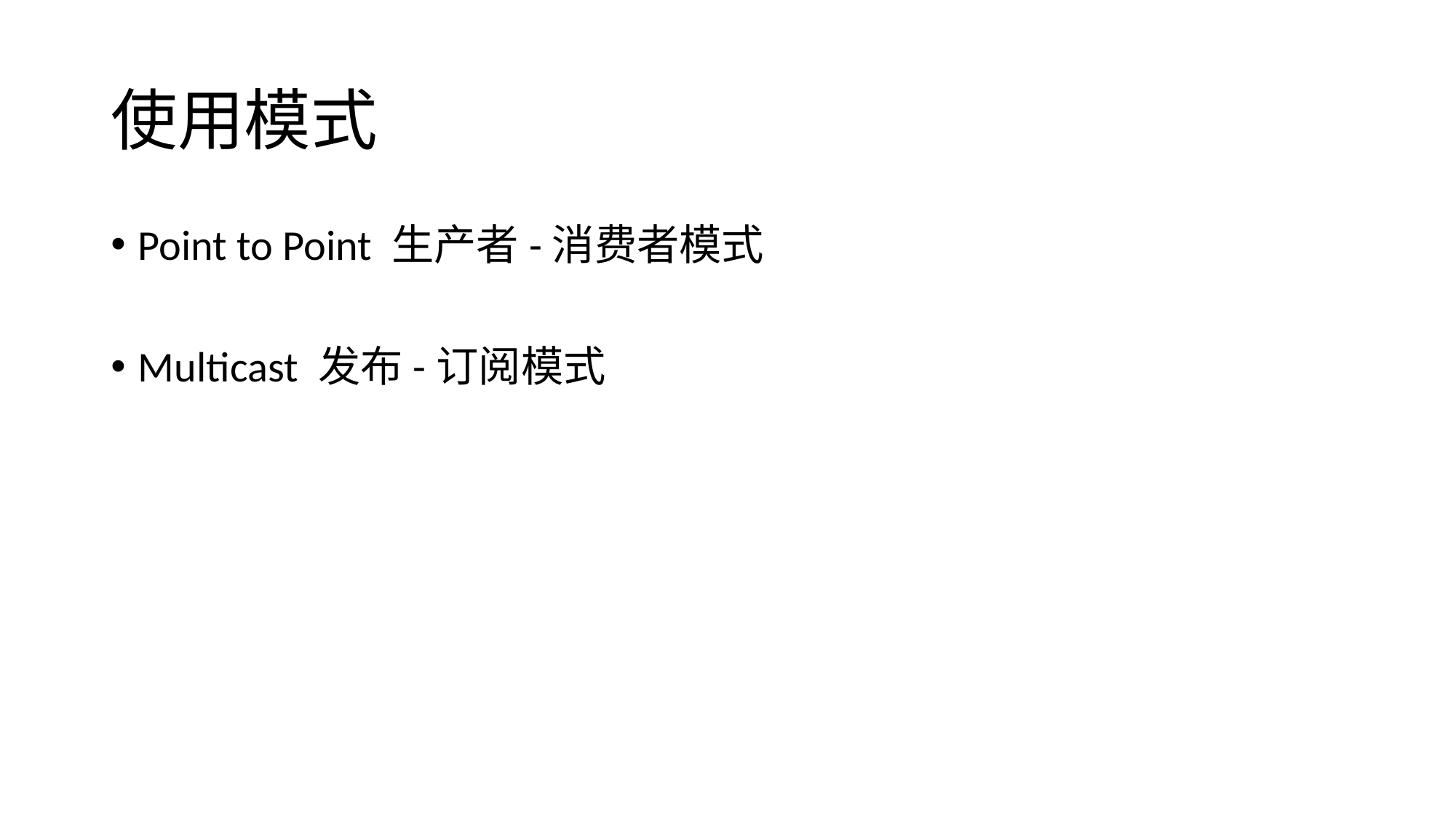

# 使用模式
Point to Point 生产者-消费者模式

Multicast 发布-订阅模式